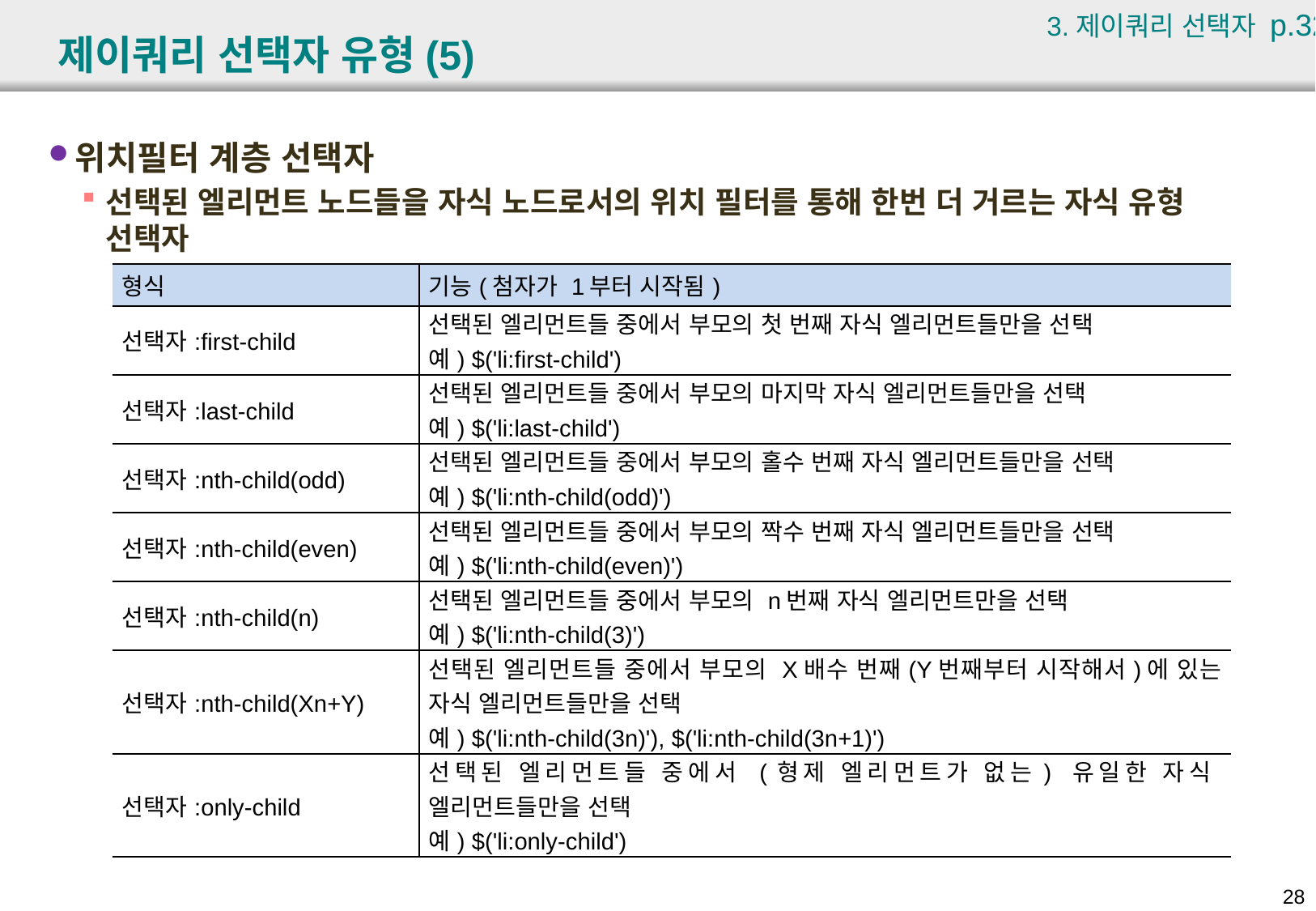

3.제이쿼리 선택자 p.325
# 제이쿼리 선택자 유형(5)
위치필터 계층 선택자
선택된 엘리먼트 노드들을 자식 노드로서의 위치 필터를 통해 한번 더 거르는 자식 유형 선택자

| 형식 | 기능(첨자가 1부터 시작됨) |
| --- | --- |
| 선택자:first-child | 선택된 엘리먼트들 중에서 부모의 첫 번째 자식 엘리먼트들만을 선택 예) $('li:first-child') |
| 선택자:last-child | 선택된 엘리먼트들 중에서 부모의 마지막 자식 엘리먼트들만을 선택 예) $('li:last-child') |
| 선택자:nth-child(odd) | 선택된 엘리먼트들 중에서 부모의 홀수 번째 자식 엘리먼트들만을 선택 예) $('li:nth-child(odd)') |
| 선택자:nth-child(even) | 선택된 엘리먼트들 중에서 부모의 짝수 번째 자식 엘리먼트들만을 선택 예) $('li:nth-child(even)') |
| 선택자:nth-child(n) | 선택된 엘리먼트들 중에서 부모의 n번째 자식 엘리먼트만을 선택 예) $('li:nth-child(3)') |
| 선택자:nth-child(Xn+Y) | 선택된 엘리먼트들 중에서 부모의 X배수 번째(Y번째부터 시작해서)에 있는 자식 엘리먼트들만을 선택 예) $('li:nth-child(3n)'), $('li:nth-child(3n+1)') |
| 선택자:only-child | 선택된 엘리먼트들 중에서 (형제 엘리먼트가 없는) 유일한 자식 엘리먼트들만을 선택 예) $('li:only-child') |